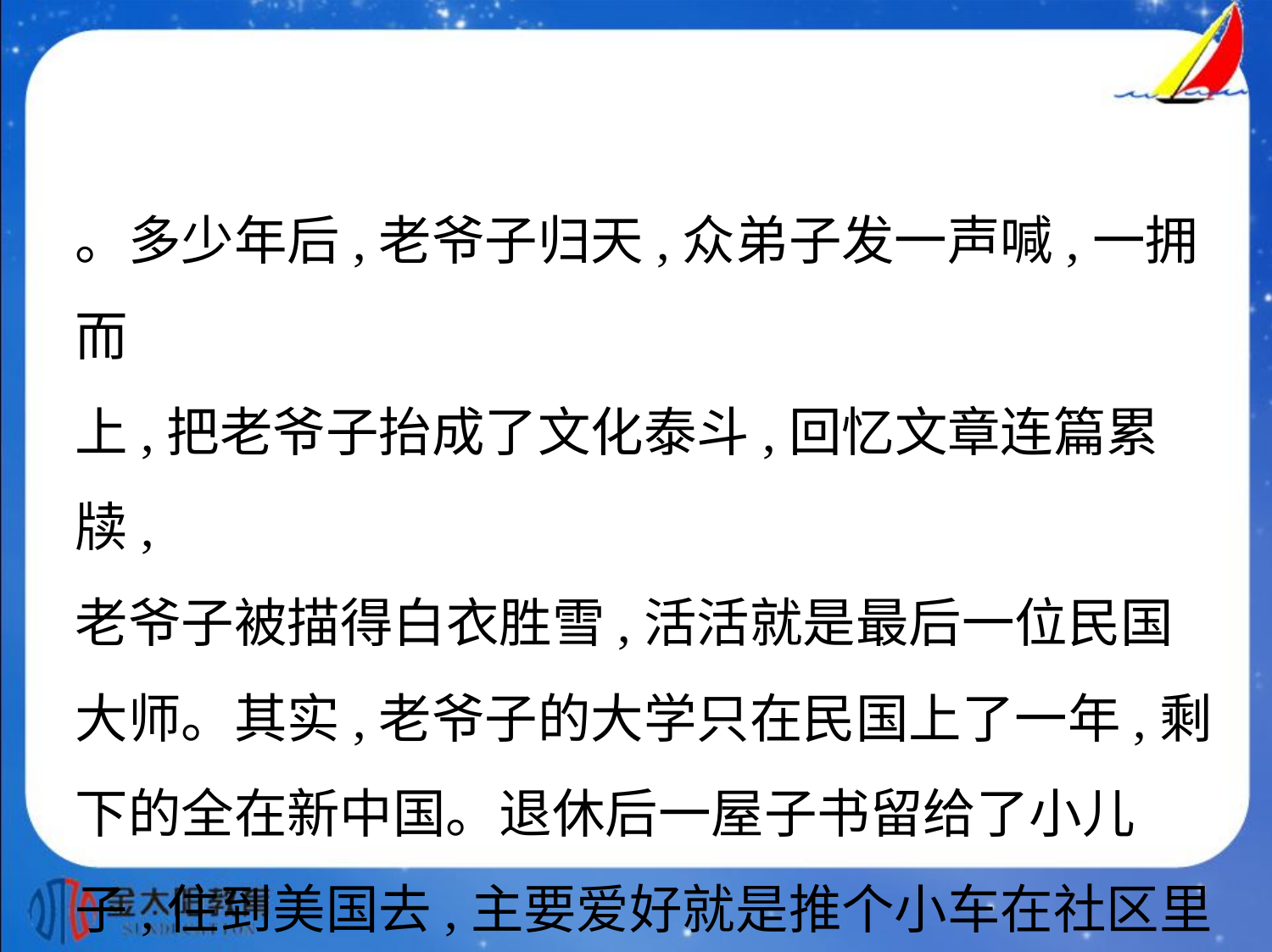

。多少年后,老爷子归天,众弟子发一声喊,一拥而
上,把老爷子抬成了文化泰斗,回忆文章连篇累牍,
老爷子被描得白衣胜雪,活活就是最后一位民国
大师。其实,老爷子的大学只在民国上了一年,剩
下的全在新中国。退休后一屋子书留给了小儿
子,住到美国去,主要爱好就是推个小车在社区里
转悠,把邻居扔出来的沙发电视什么的搬回家,收